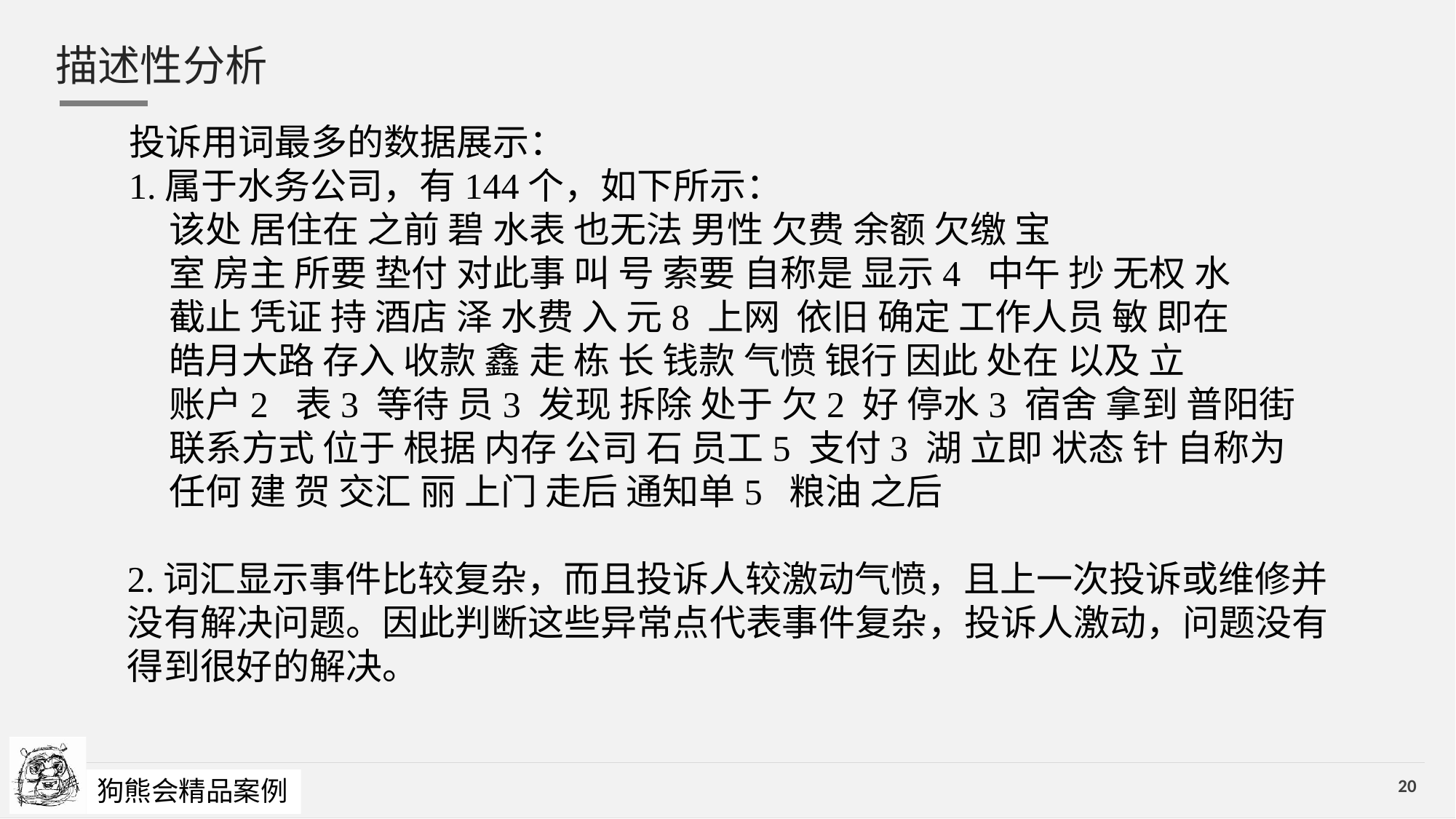

# 描述性分析

投诉用词最多的数据展示：
1.属于水务公司，有144个，如下所示：
    该处 居住在 之前 碧 水表 也无法 男性 欠费 余额 欠缴 宝
    室 房主 所要 垫付 对此事 叫 号 索要 自称是 显示4  中午 抄 无权 水
    截止 凭证 持 酒店 泽 水费 入 元8 上网  依旧 确定 工作人员 敏 即在
    皓月大路 存入 收款 鑫 走 栋 长 钱款 气愤 银行 因此 处在 以及 立
    账户2  表3 等待 员3 发现 拆除 处于 欠2 好 停水3 宿舍 拿到 普阳街
    联系方式 位于 根据 内存 公司 石 员工5 支付3 湖 立即 状态 针 自称为
    任何 建 贺 交汇 丽 上门 走后 通知单5  粮油 之后

2.词汇显示事件比较复杂，而且投诉人较激动气愤，且上一次投诉或维修并没有解决问题。因此判断这些异常点代表事件复杂，投诉人激动，问题没有得到很好的解决。

COMP

ANG LOGO OR NAME

狗熊会精品案例
20